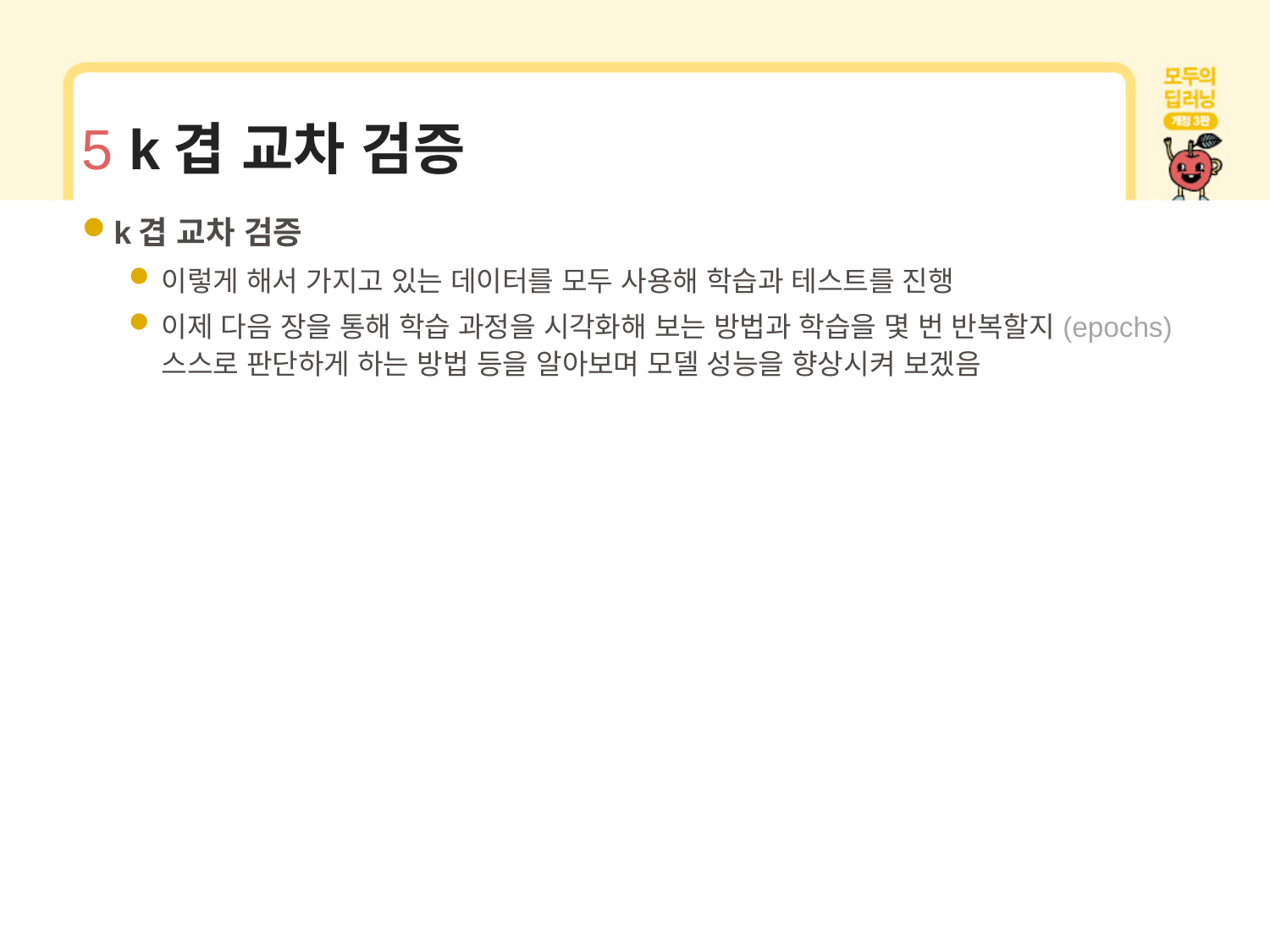

# 5 k겹 교차 검증
k겹 교차 검증
이렇게 해서 가지고 있는 데이터를 모두 사용해 학습과 테스트를 진행
이제 다음 장을 통해 학습 과정을 시각화해 보는 방법과 학습을 몇 번 반복할지(epochs) 스스로 판단하게 하는 방법 등을 알아보며 모델 성능을 향상시켜 보겠음